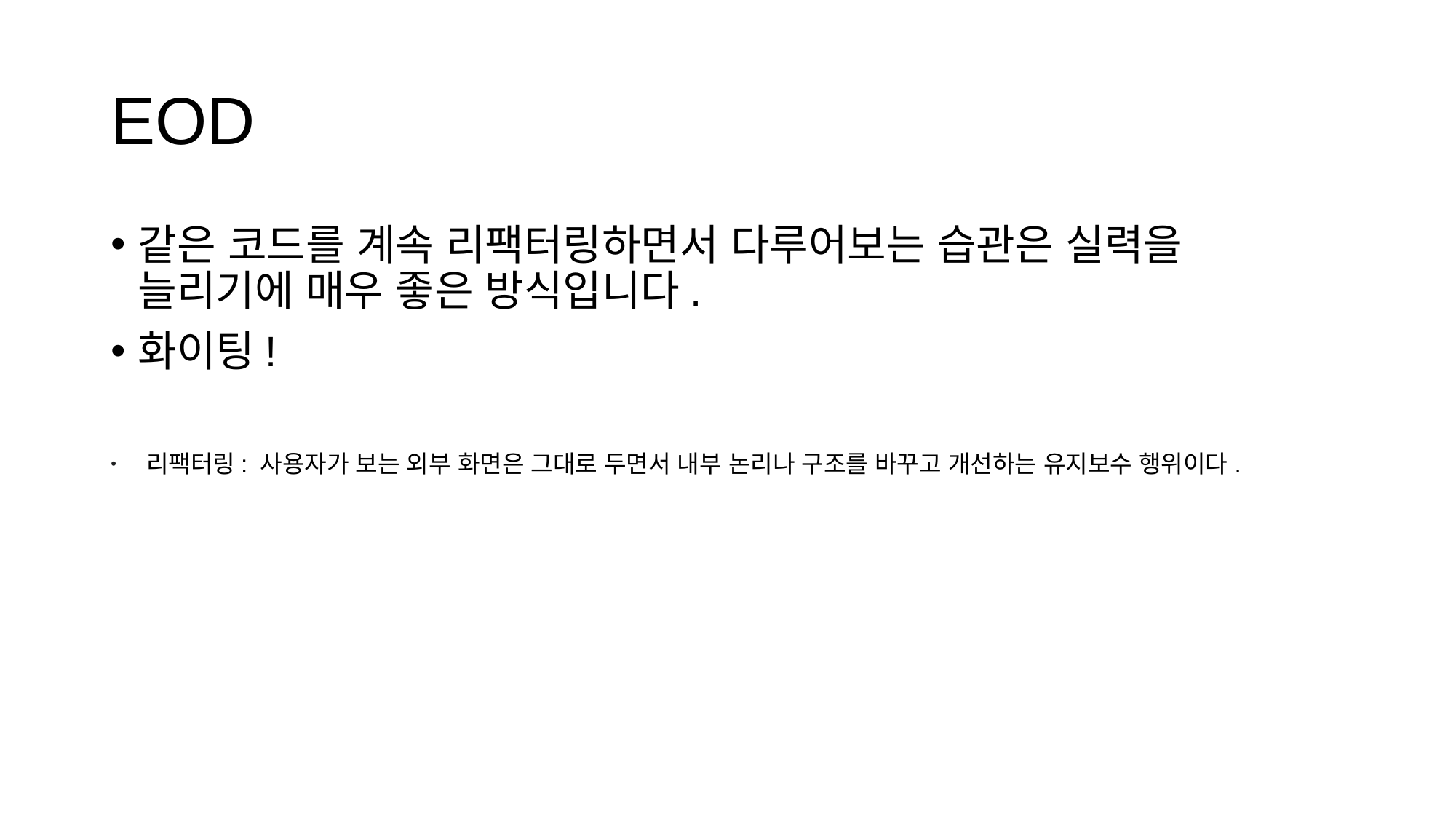

# EOD
같은 코드를 계속 리팩터링하면서 다루어보는 습관은 실력을 늘리기에 매우 좋은 방식입니다.
화이팅!

 리팩터링: 사용자가 보는 외부 화면은 그대로 두면서 내부 논리나 구조를 바꾸고 개선하는 유지보수 행위이다.